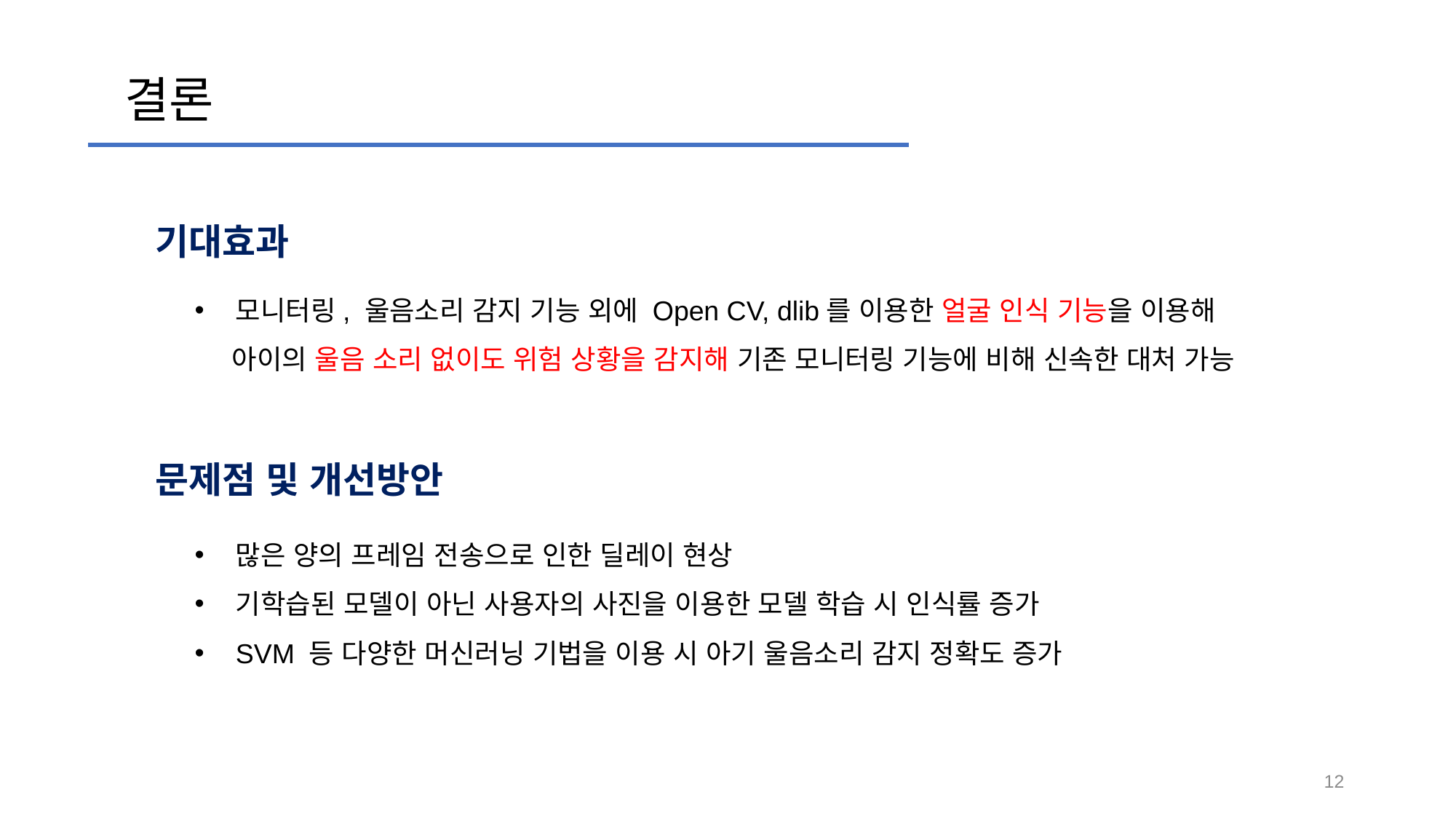

결론
기대효과
모니터링, 울음소리 감지 기능 외에 Open CV, dlib를 이용한 얼굴 인식 기능을 이용해
    아이의 울음 소리 없이도 위험 상황을 감지해 기존 모니터링 기능에 비해 신속한 대처 가능
문제점 및 개선방안
많은 양의 프레임 전송으로 인한 딜레이 현상
기학습된 모델이 아닌 사용자의 사진을 이용한 모델 학습 시 인식률 증가
SVM 등 다양한 머신러닝 기법을 이용 시 아기 울음소리 감지 정확도 증가
12